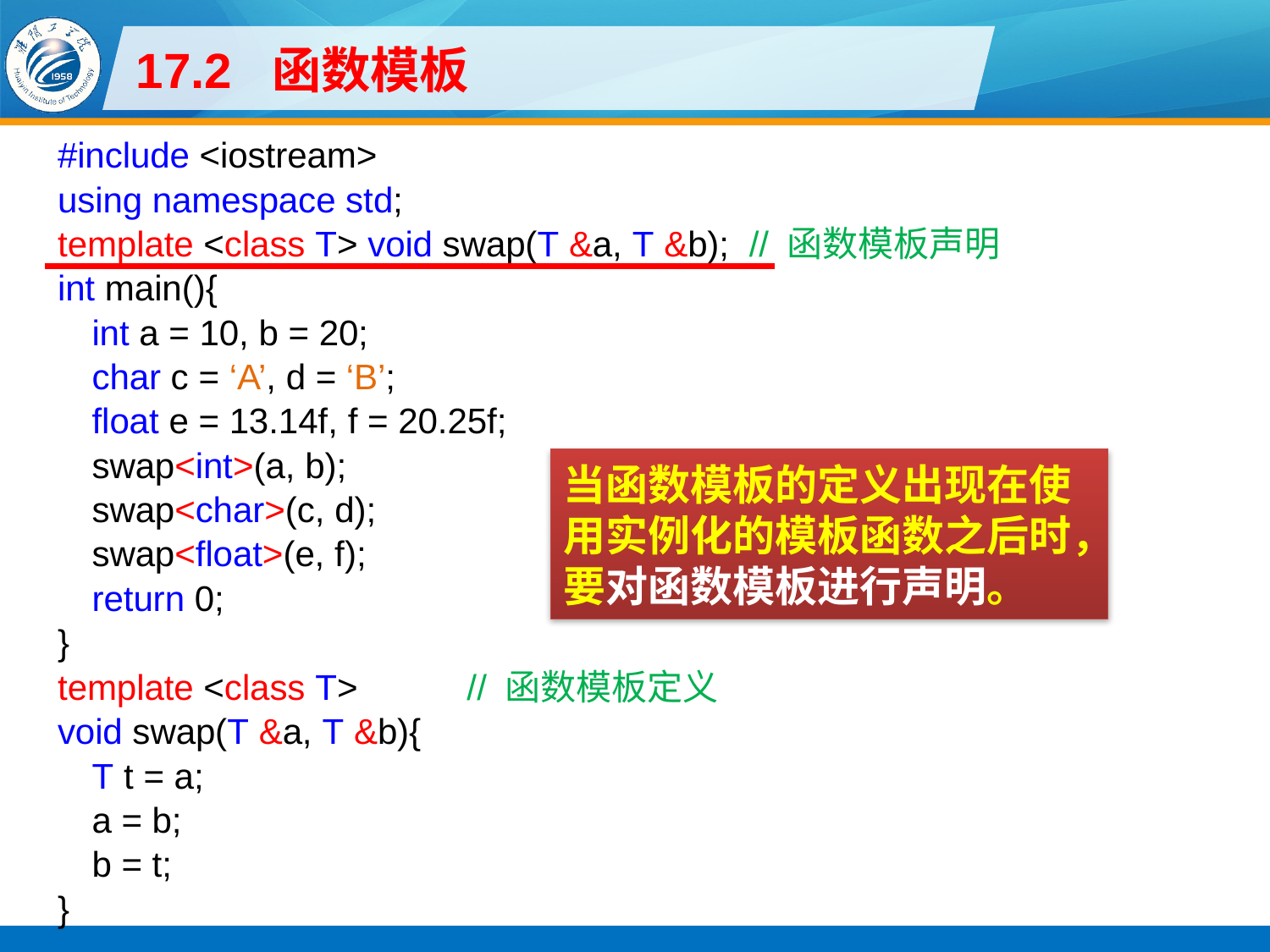

# 17.2  函数模板
#include <iostream>
using namespace std;
template <class T> void swap(T &a, T &b);  // 函数模板声明
int main(){
int a = 10, b = 20;
char c = ‘A’, d = ‘B’;
float e = 13.14f, f = 20.25f;
swap<int>(a, b);
swap<char>(c, d);
swap<float>(e, f);
return 0;
}
template <class T>           // 函数模板定义
void swap(T &a, T &b){
T t = a;
a = b;
b = t;
}
当函数模板的定义出现在使用实例化的模板函数之后时，要对函数模板进行声明。